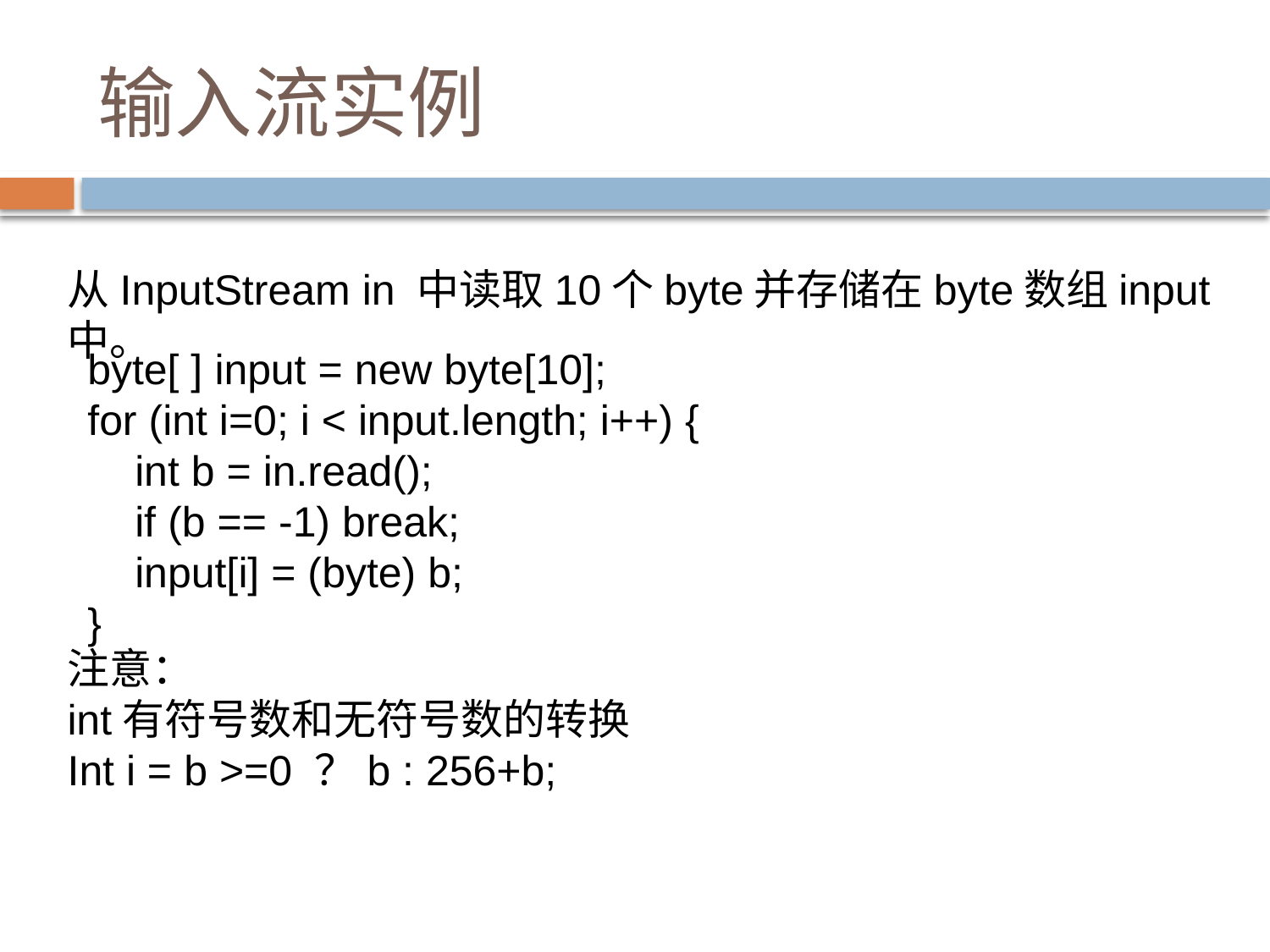

# 输入流实例
从InputStream in 中读取10个byte并存储在byte数组input中。
byte[ ] input = new byte[10];
for (int i=0; i < input.length; i++) {
    int b = in.read();
    if (b == -1) break;
    input[i] = (byte) b;
}
注意：
int有符号数和无符号数的转换
Int i = b >=0 ？b : 256+b;